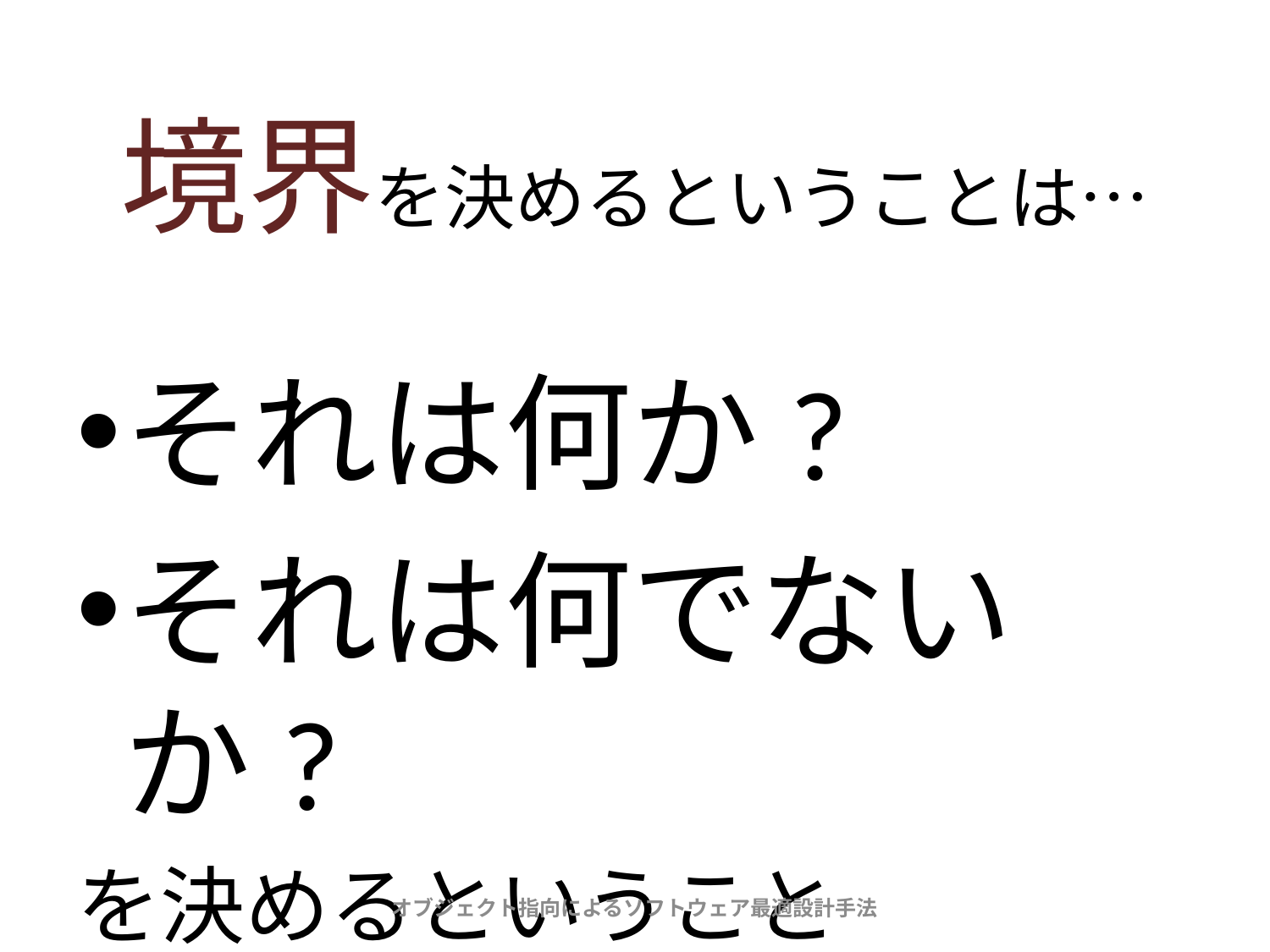

# 境界を決めるということは…
それは何か?
それは何でないか?
を決めるということ
オブジェクト指向によるソフトウェア最適設計手法